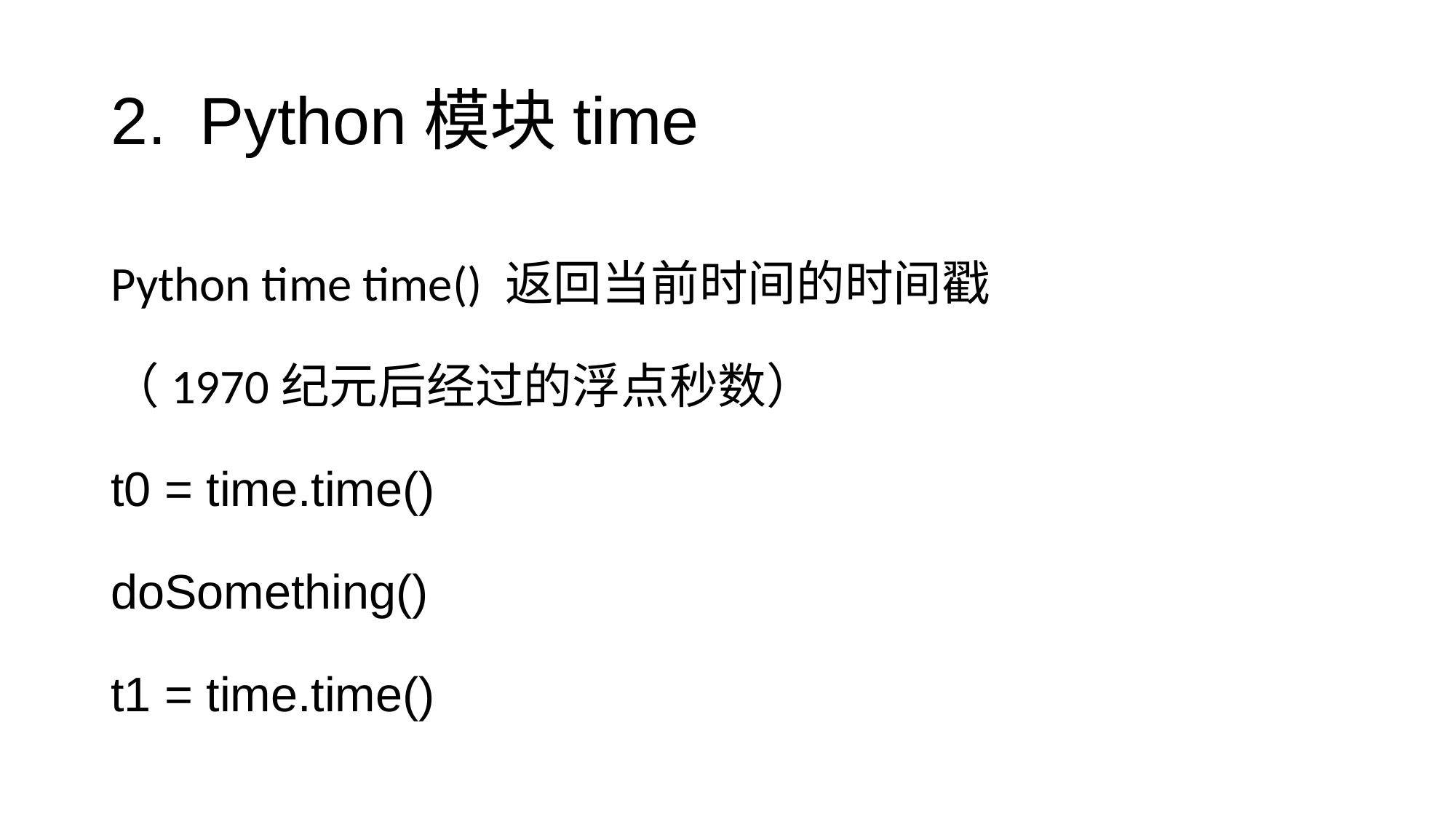

# Python模块time
Python time time() 返回当前时间的时间戳
（1970纪元后经过的浮点秒数）
t0 = time.time()
doSomething()
t1 = time.time()